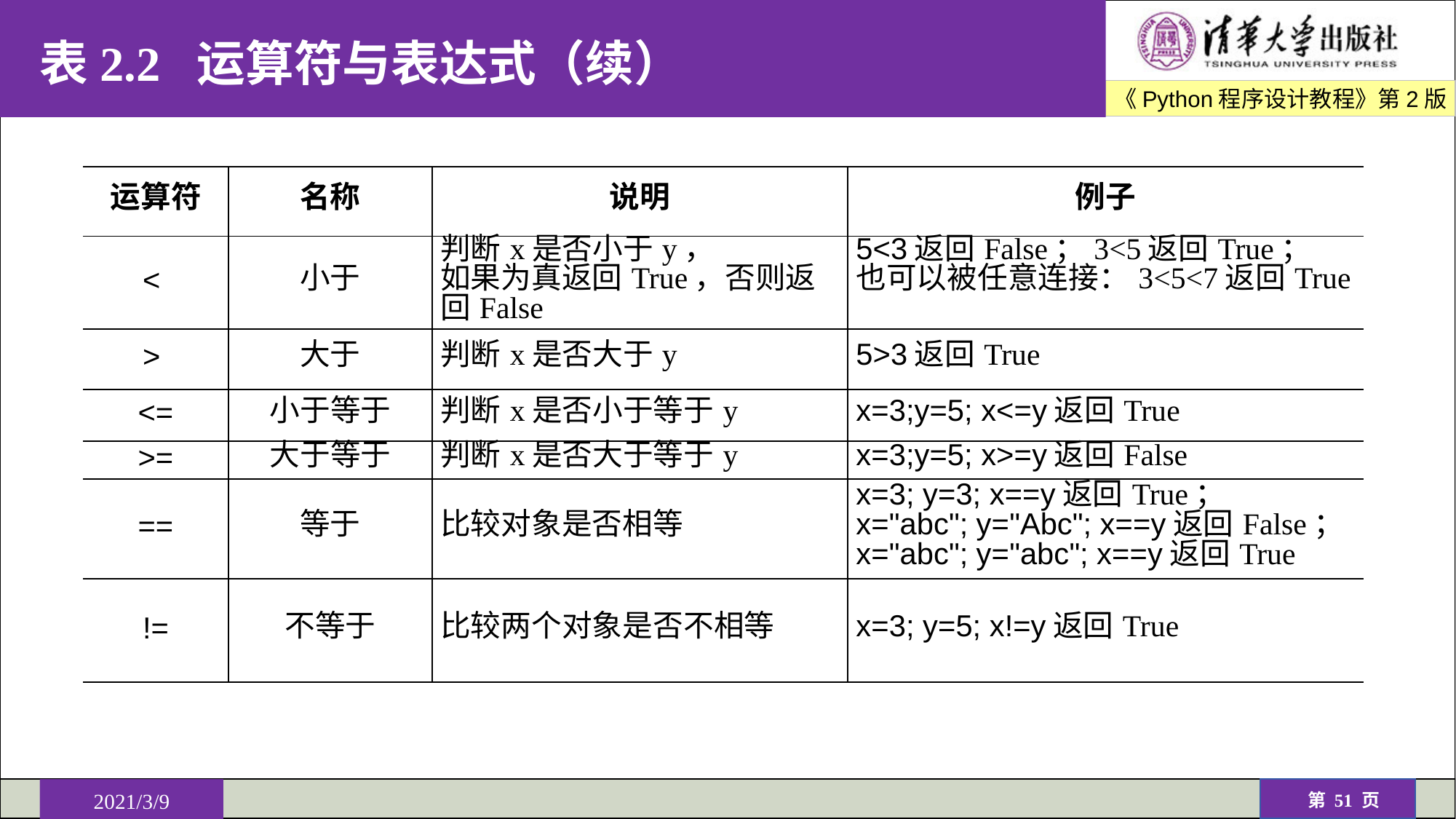

# 表2.2  运算符与表达式（续）
| 运算符 | 名称 | 说明 | 例子 |
| --- | --- | --- | --- |
| < | 小于 | 判断x是否小于y， 如果为真返回True，否则返回False | 5<3返回False；3<5返回True； 也可以被任意连接：3<5<7返回True |
| > | 大于 | 判断x是否大于y | 5>3返回True |
| <= | 小于等于 | 判断x是否小于等于y | x=3;y=5; x<=y返回True |
| >= | 大于等于 | 判断x是否大于等于y | x=3;y=5; x>=y返回False |
| == | 等于 | 比较对象是否相等 | x=3; y=3; x==y返回True； x="abc"; y="Abc"; x==y返回False； x="abc"; y="abc"; x==y返回True |
| != | 不等于 | 比较两个对象是否不相等 | x=3; y=5; x!=y返回True |